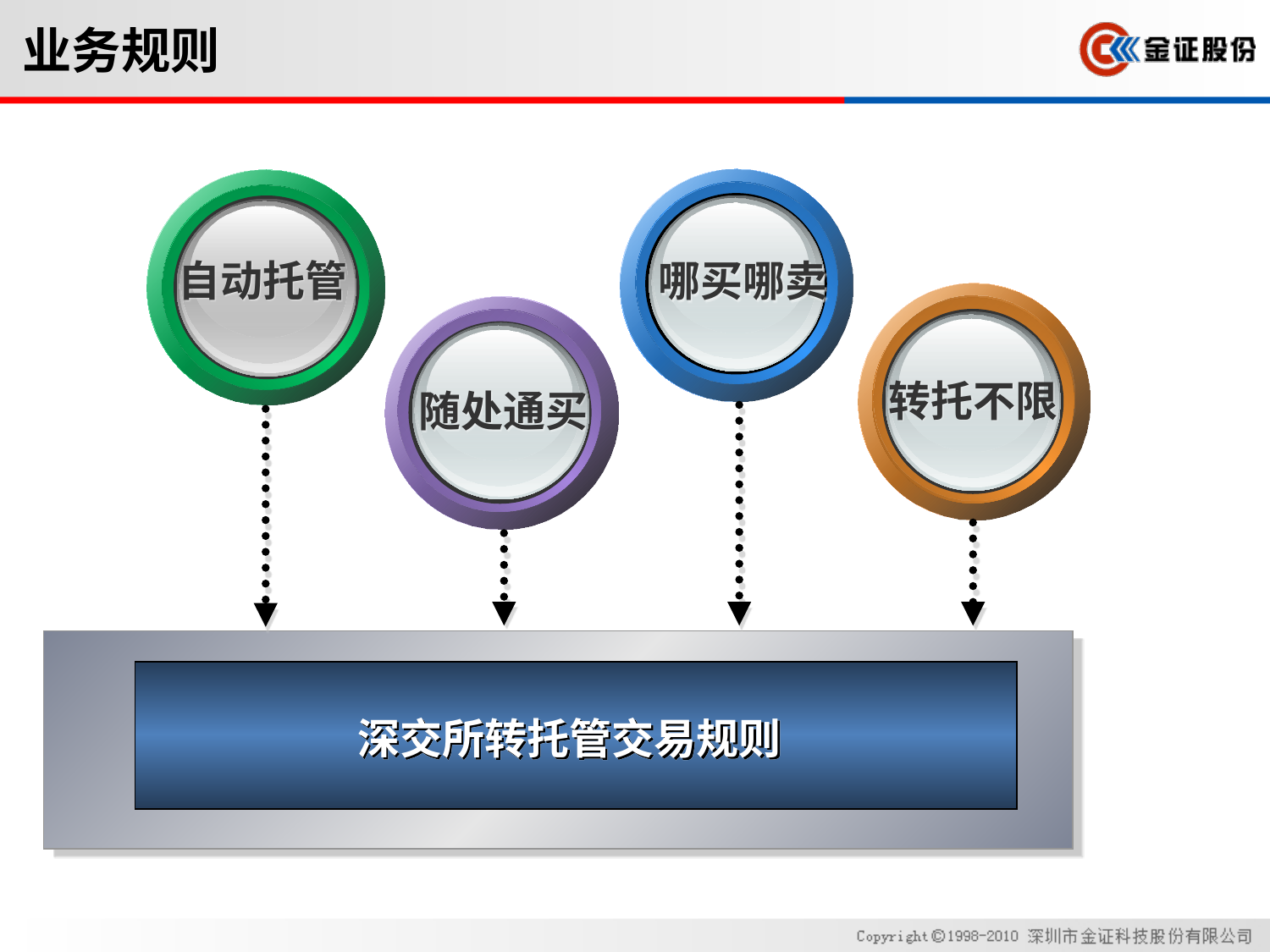

# 业务规则

自动托管
哪买哪卖

转托不限
随处通买

深交所转托管交易规则